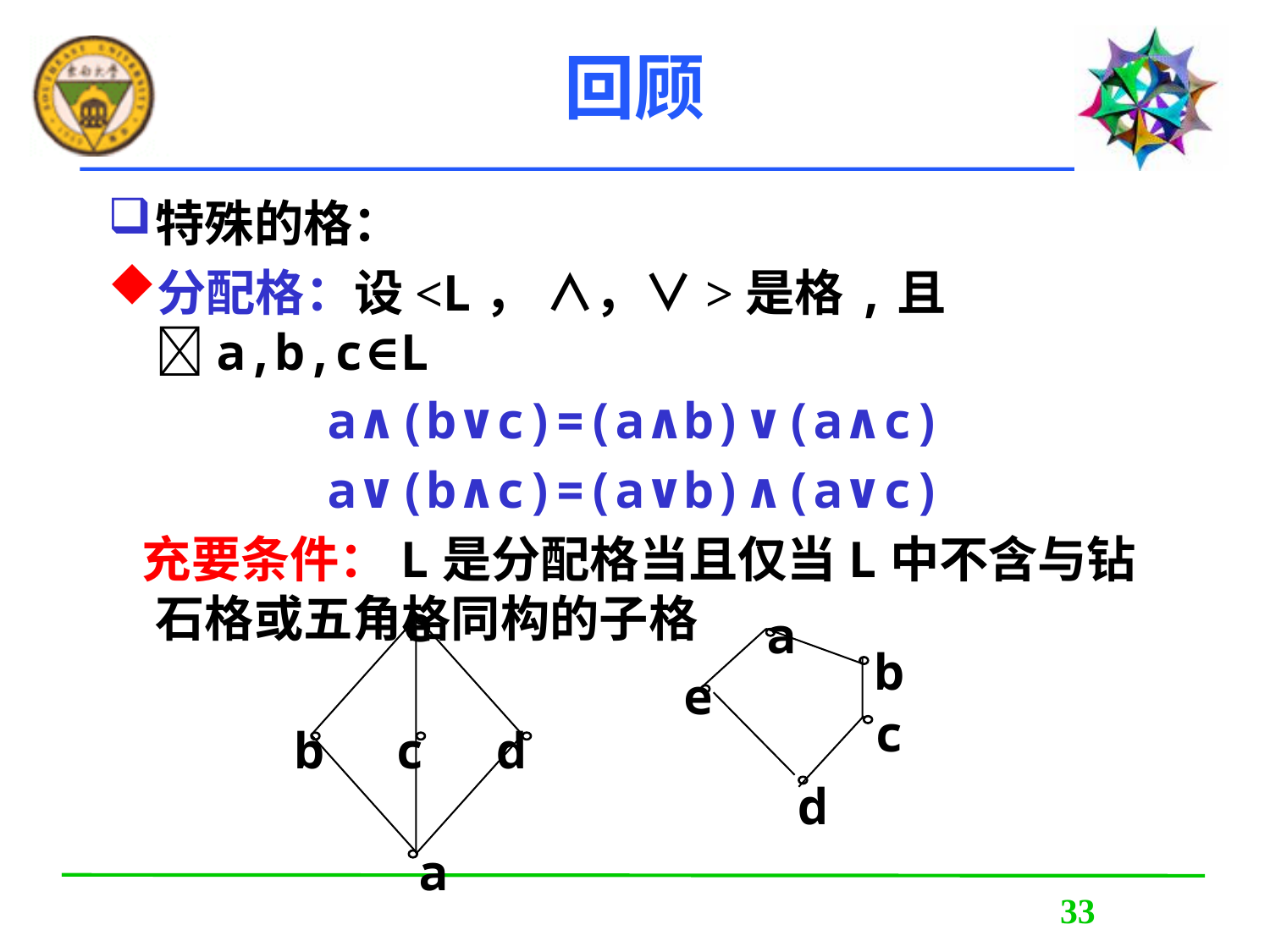

回顾
特殊的格：
分配格：设<L， ∧，∨>是格,且∀a,b,c∈L
a∧(b∨c)=(a∧b)∨(a∧c)
a∨(b∧c)=(a∨b)∧(a∨c)
  充要条件：L是分配格当且仅当L中不含与钻石格或五角格同构的子格

e
a

b
e
c
b
c
d
d
a